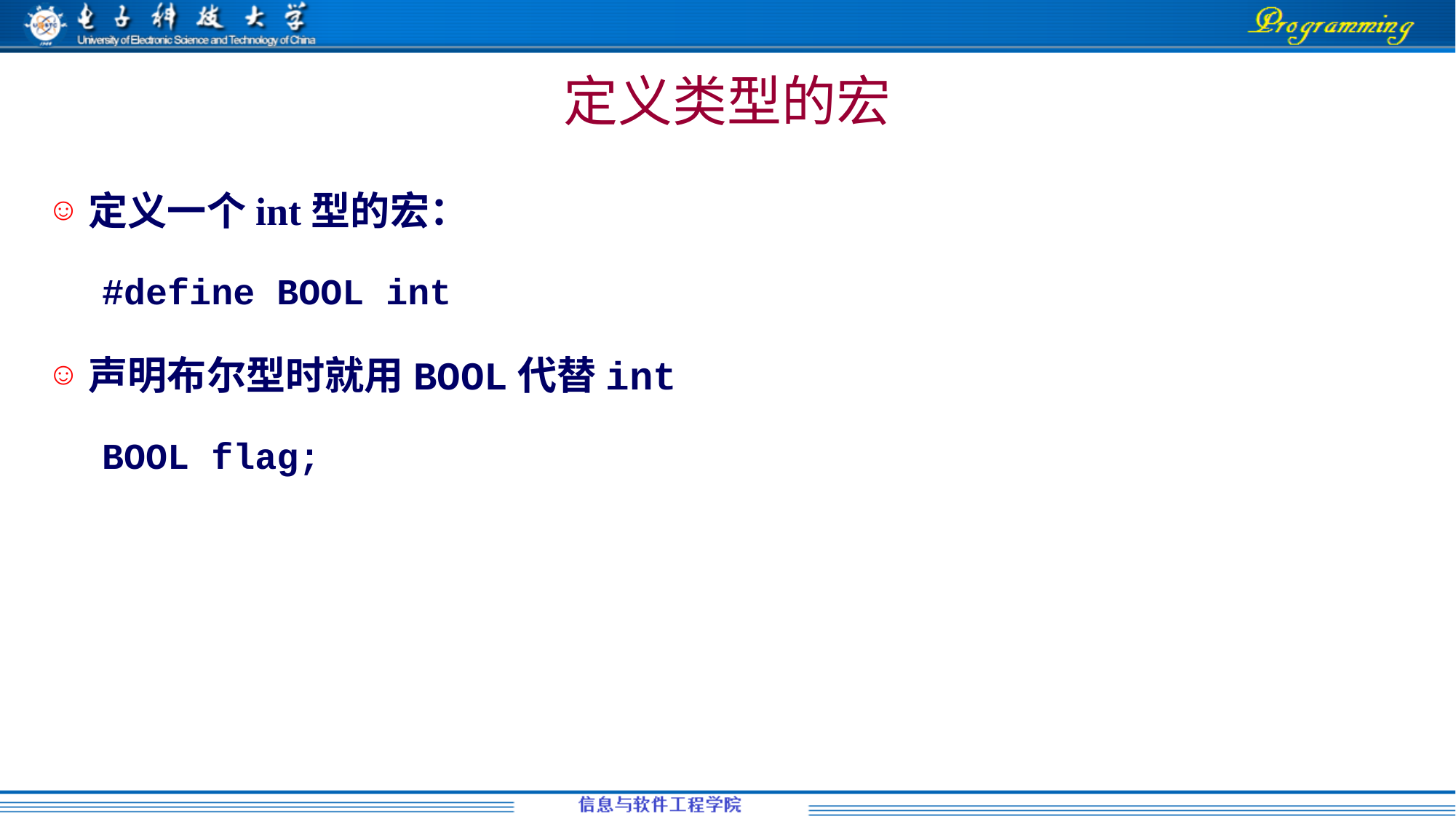

# 定义类型的宏
定义一个int型的宏：
#define BOOL int
声明布尔型时就用BOOL代替int
BOOL flag;